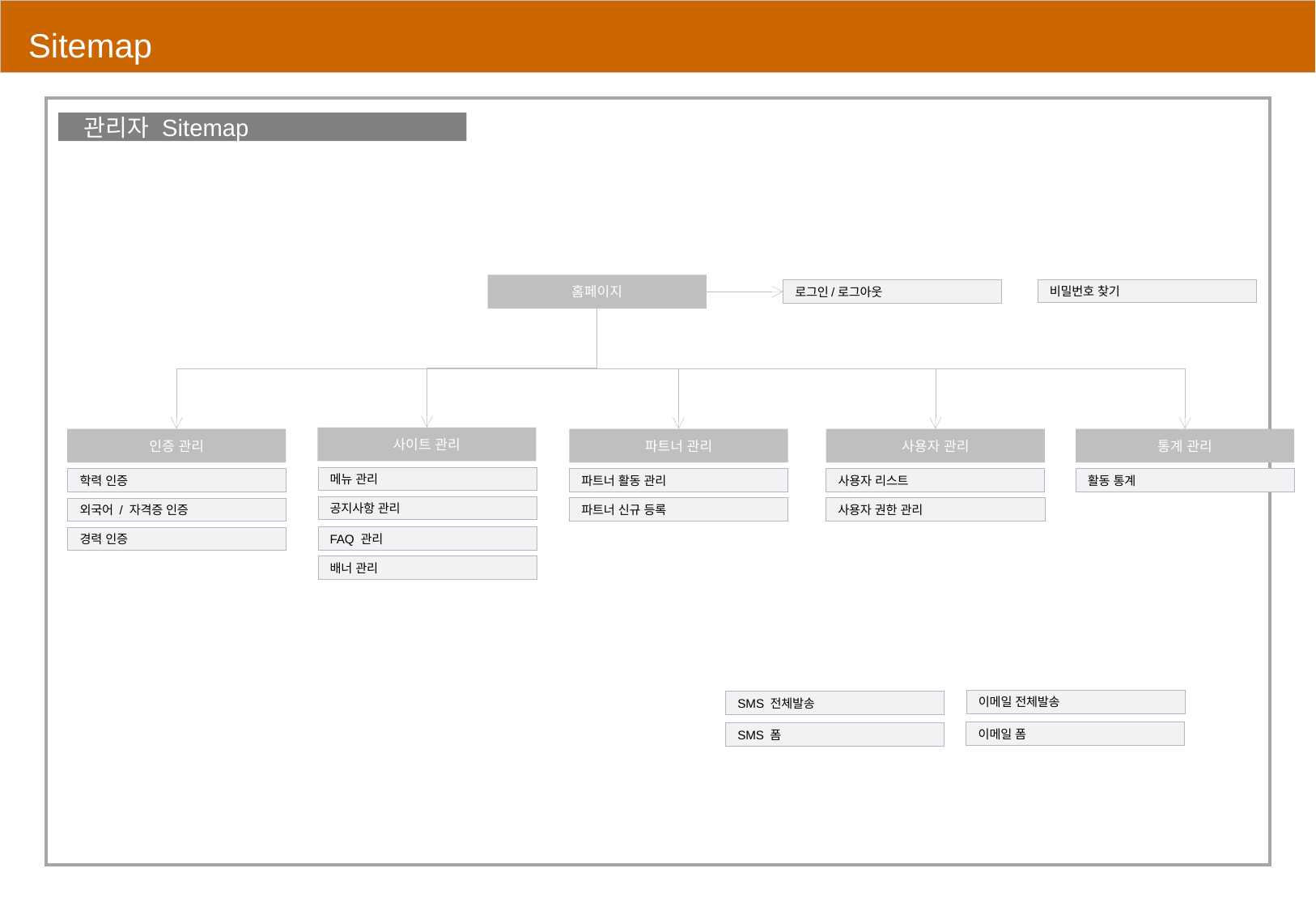

# Sitemap

   관리자 Sitemap
홈페이지
비밀번호 찾기
로그인/로그아웃
사이트 관리
사용자 관리
통계 관리
인증 관리
파트너 관리
메뉴 관리
사용자 리스트
학력 인증
파트너 활동 관리
활동 통계
공지사항 관리
파트너 신규 등록
사용자 권한 관리
외국어 / 자격증 인증
FAQ 관리
경력 인증
배너 관리
이메일 전체발송
SMS 전체발송
이메일 폼
SMS 폼